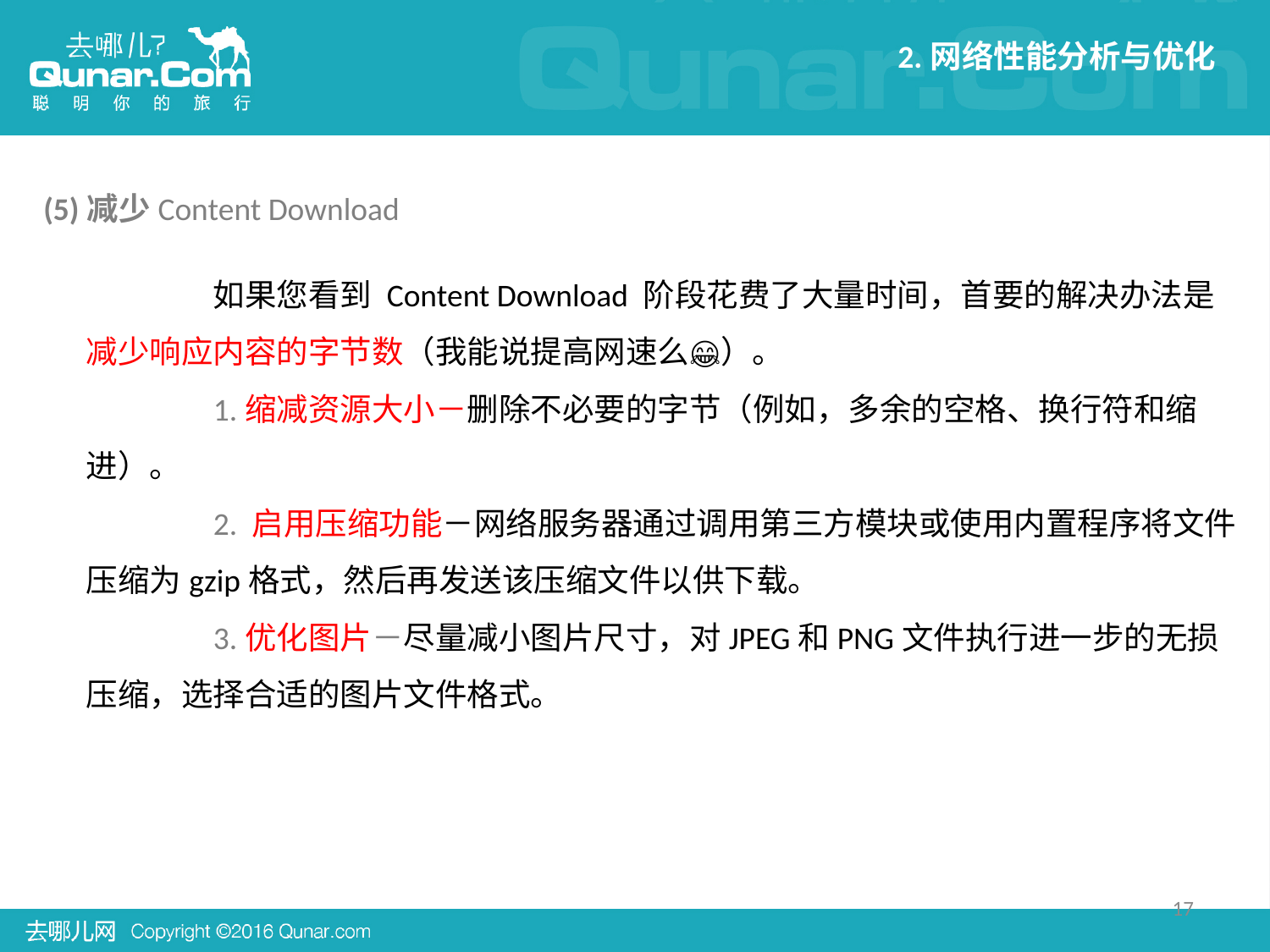

2.网络性能分析与优化
(5)减少Content Download
	如果您看到 Content Download 阶段花费了大量时间，首要的解决办法是减少响应内容的字节数（我能说提高网速么😂）。
	1.缩减资源大小－删除不必要的字节（例如，多余的空格、换行符和缩进）。
	2. 启用压缩功能－网络服务器通过调用第三方模块或使用内置程序将文件压缩为gzip格式，然后再发送该压缩文件以供下载。
	3.优化图片－尽量减小图片尺寸，对JPEG和PNG文件执行进一步的无损压缩，选择合适的图片文件格式。
17